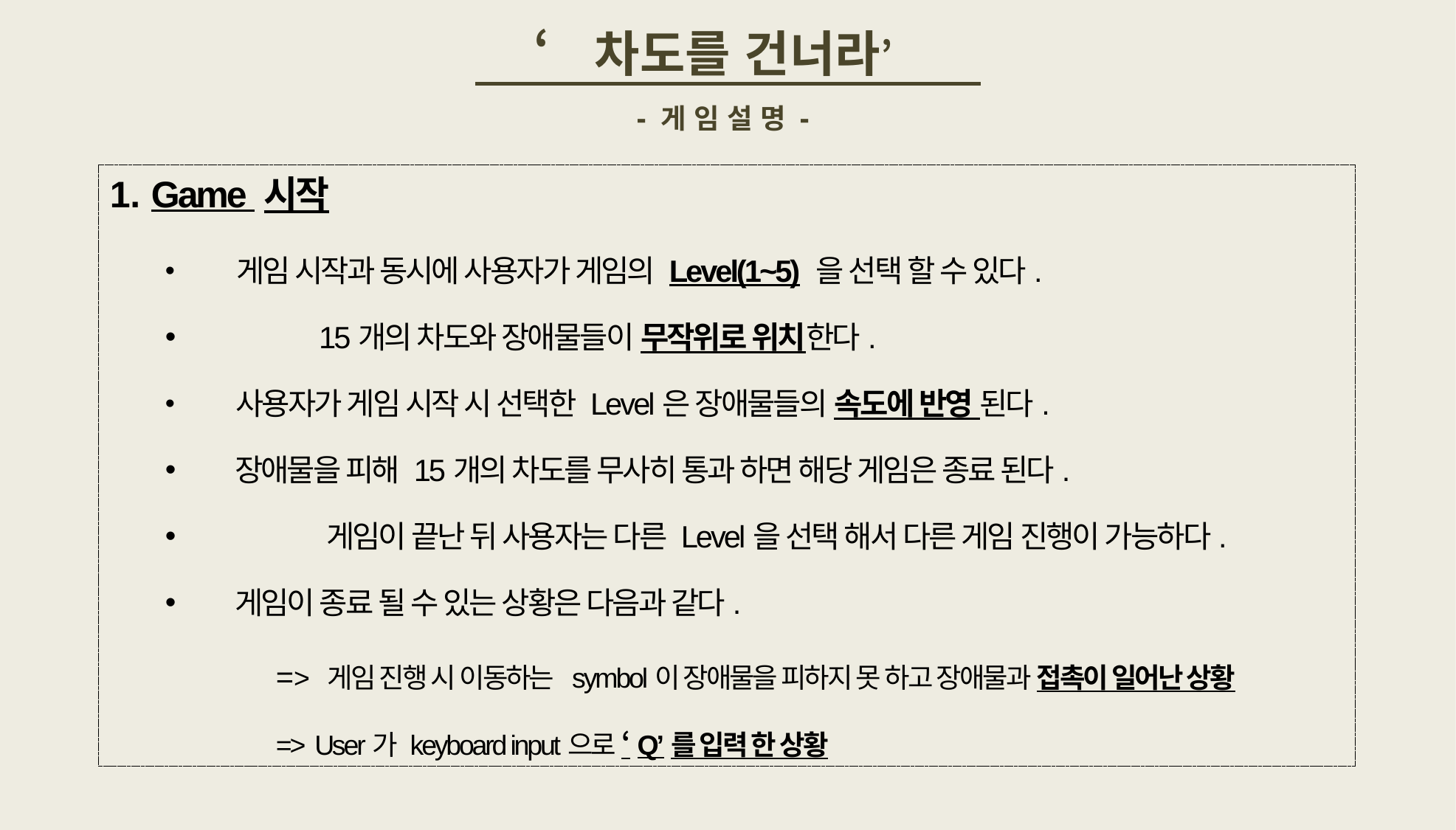

‘차도를 건너라’

- 게 임 설 명 -
Game 시작

    게임 시작과 동시에 사용자가 게임의 Level(1~5) 을 선택 할 수 있다.

	 15개의 차도와 장애물들이 무작위로 위치한다.

     사용자가 게임 시작 시 선택한 Level은 장애물들의 속도에 반영 된다.

    장애물을 피해 15개의 차도를 무사히 통과 하면 해당 게임은 종료 된다.

	 게임이 끝난 뒤 사용자는 다른 Level을 선택 해서 다른 게임 진행이 가능하다.

    게임이 종료 될 수 있는 상황은 다음과 같다.

	=>  게임 진행 시 이동하는  symbol이 장애물을 피하지 못 하고 장애물과 접촉이 일어난 상황

	=>  User가 keyboard input으로 ‘Q’를 입력 한 상황